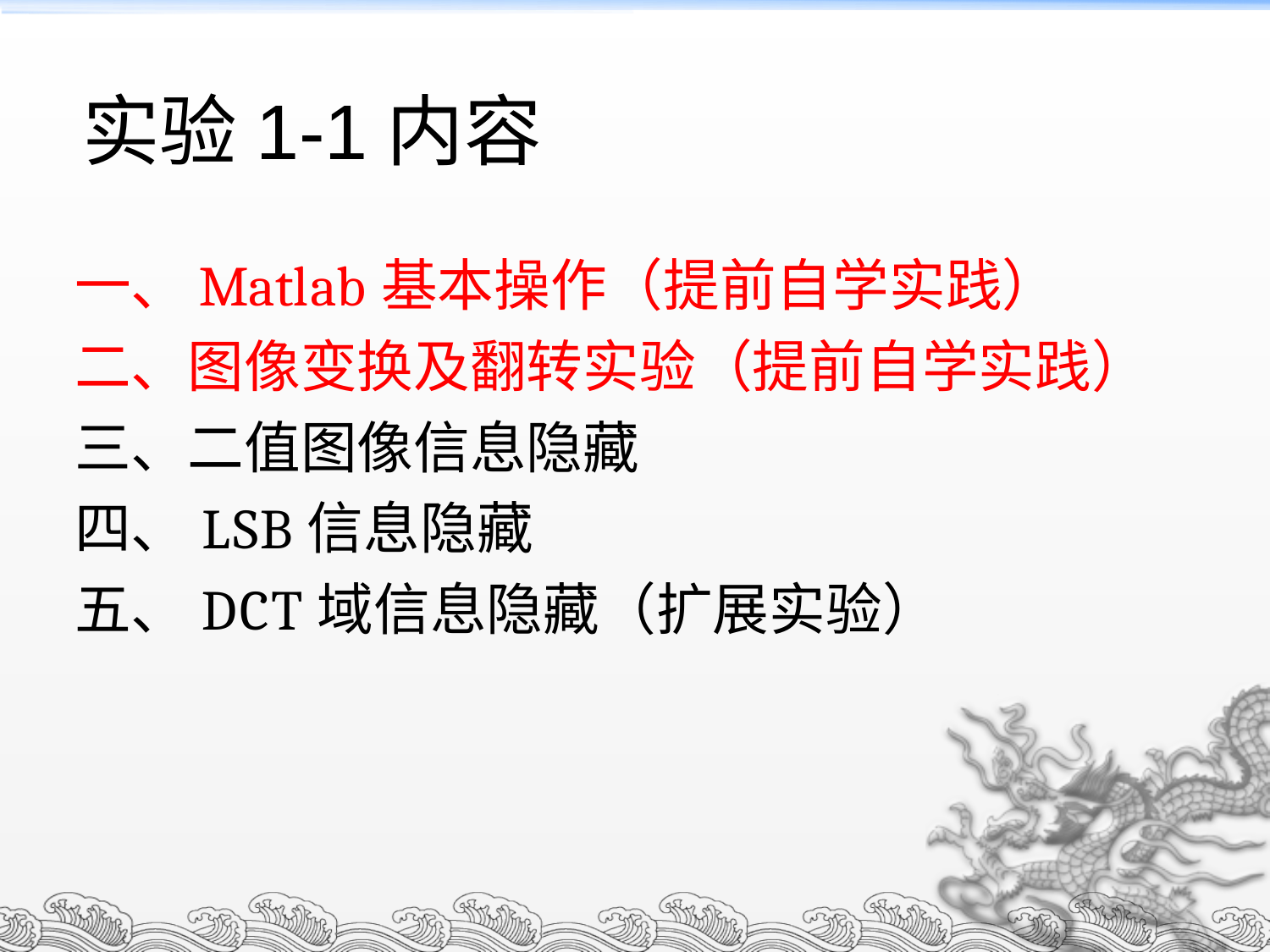

实验1-1内容
一、Matlab基本操作（提前自学实践）
二、图像变换及翻转实验（提前自学实践）
三、二值图像信息隐藏
四、LSB信息隐藏
五、DCT域信息隐藏（扩展实验）